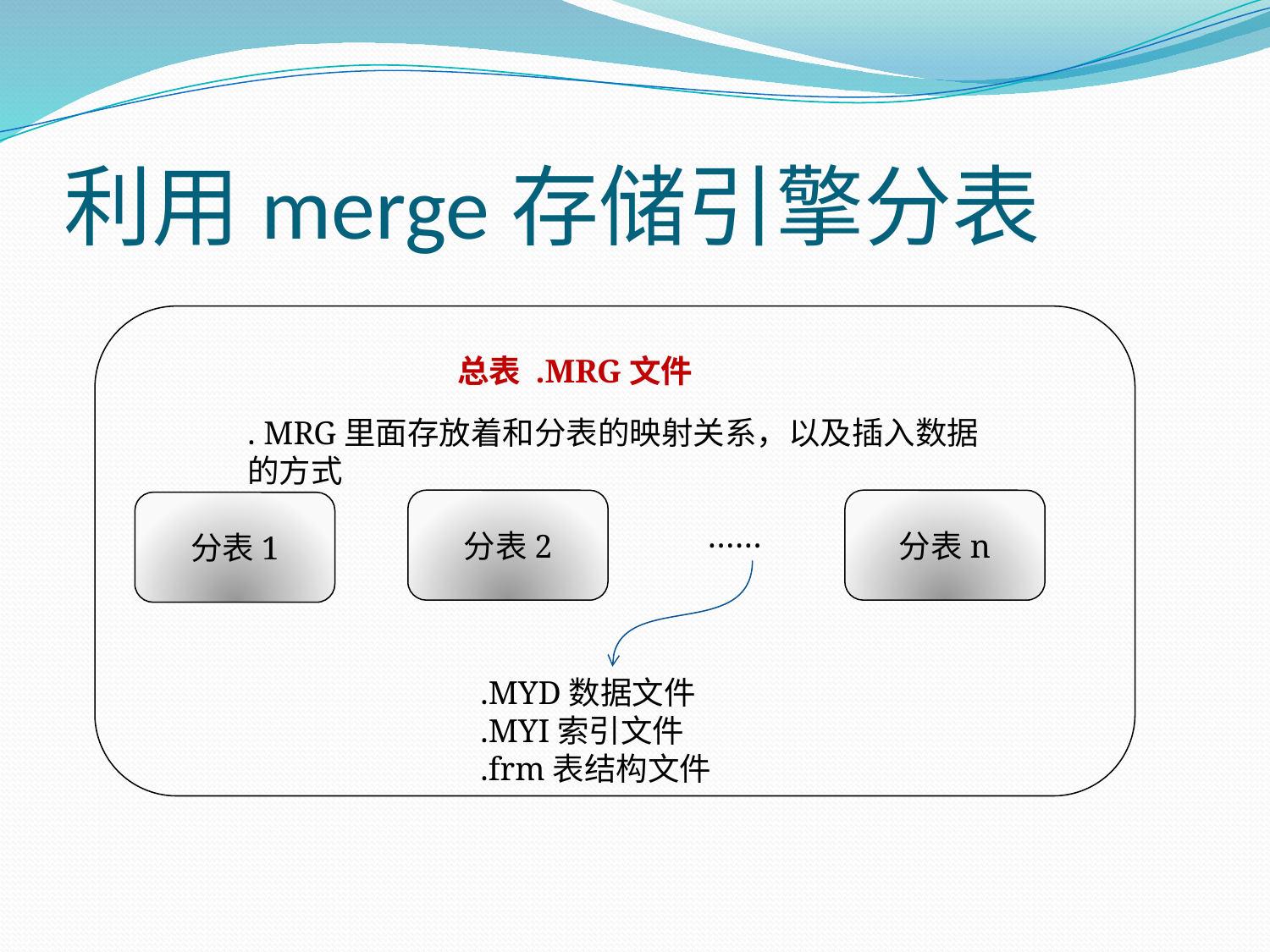

# 利用merge存储引擎分表

总表 .MRG文件
. MRG里面存放着和分表的映射关系，以及插入数据的方式
分表2
分表n
分表1
……
.MYD数据文件
.MYI索引文件
.frm表结构文件